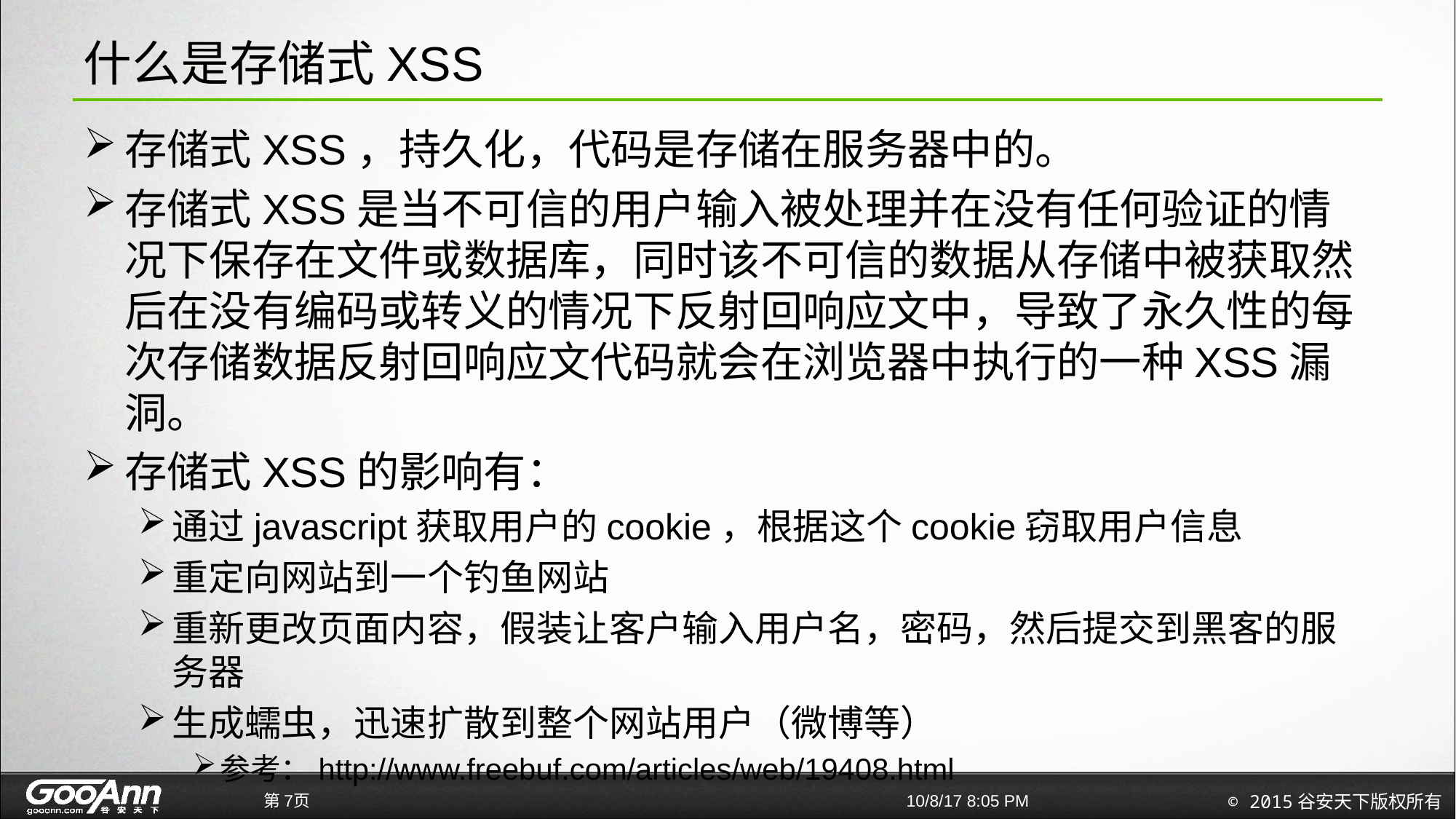

# 什么是存储式XSS
存储式XSS，持久化，代码是存储在服务器中的。
存储式XSS是当不可信的用户输入被处理并在没有任何验证的情况下保存在文件或数据库，同时该不可信的数据从存储中被获取然后在没有编码或转义的情况下反射回响应文中，导致了永久性的每次存储数据反射回响应文代码就会在浏览器中执行的一种XSS漏洞。
存储式XSS的影响有：
通过javascript获取用户的cookie，根据这个cookie窃取用户信息
重定向网站到一个钓鱼网站
重新更改页面内容，假装让客户输入用户名，密码，然后提交到黑客的服务器
生成蠕虫，迅速扩散到整个网站用户（微博等）
参考：http://www.freebuf.com/articles/web/19408.html